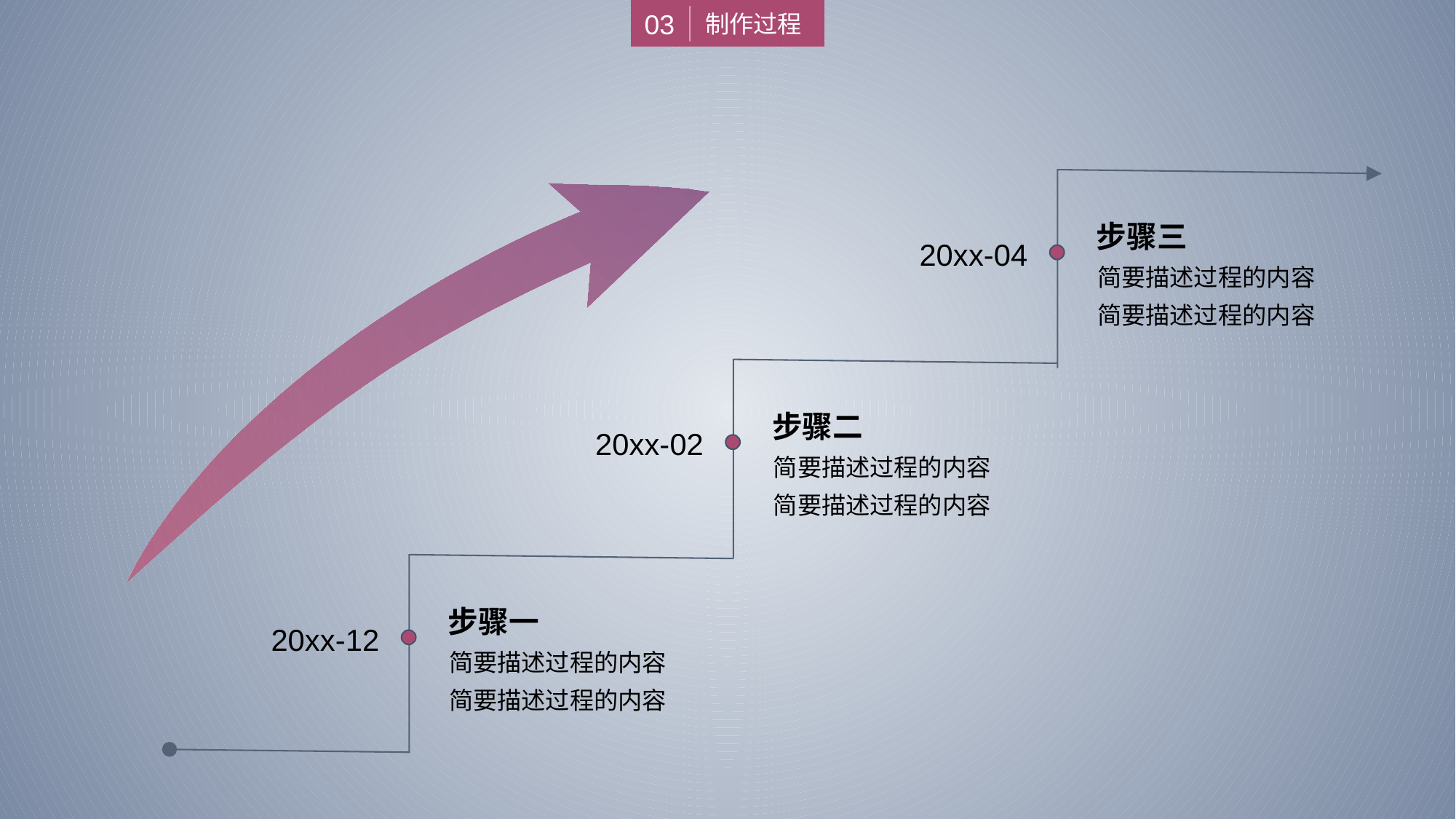

03
制作过程
步骤三
20xx-04

简要描述过程的内容
简要描述过程的内容

步骤二
20xx-02

简要描述过程的内容
简要描述过程的内容
步骤一
20xx-12

简要描述过程的内容
简要描述过程的内容